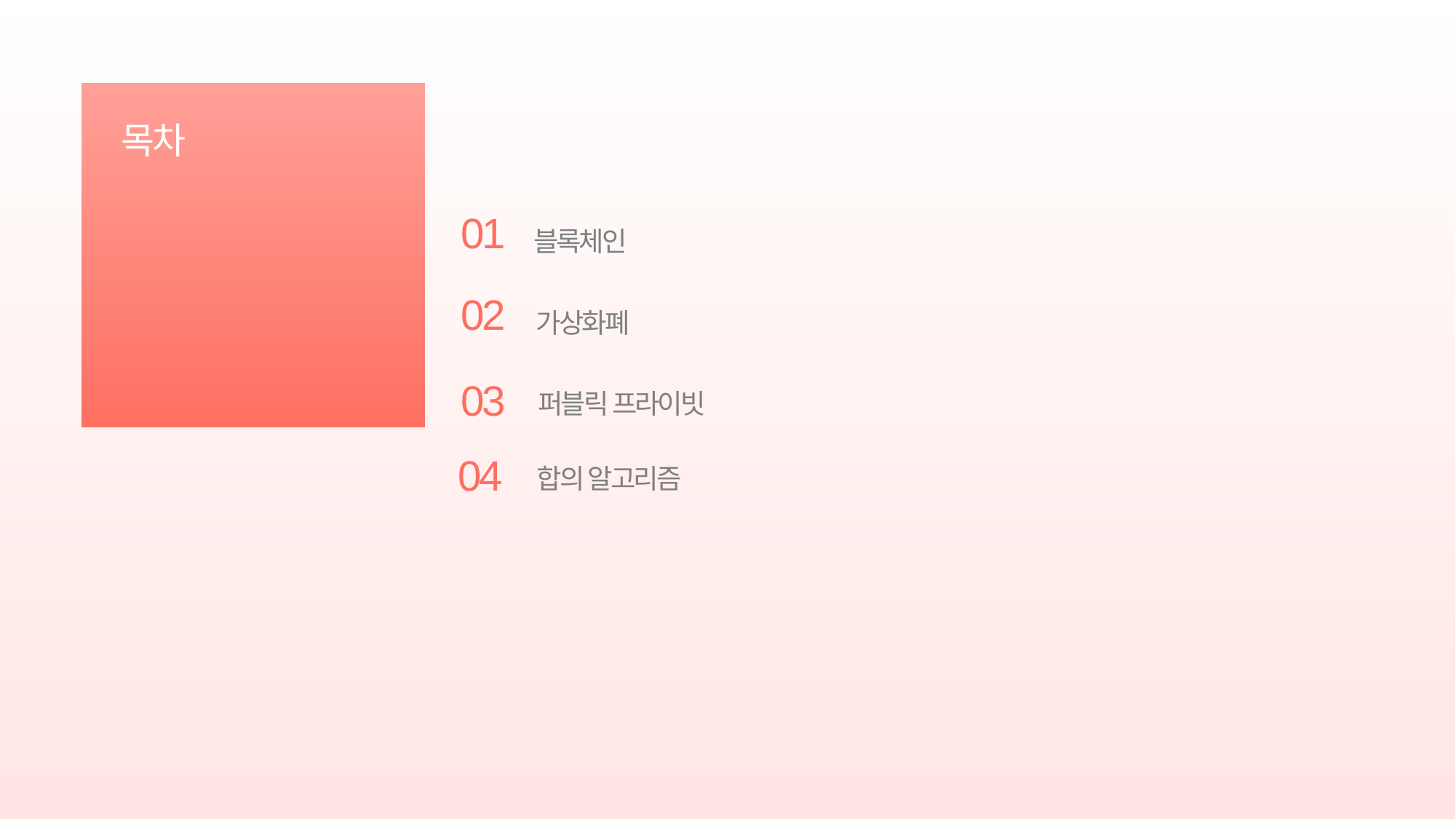

목차
01
블록체인
02
가상화폐
03
퍼블릭 프라이빗
04
합의 알고리즘